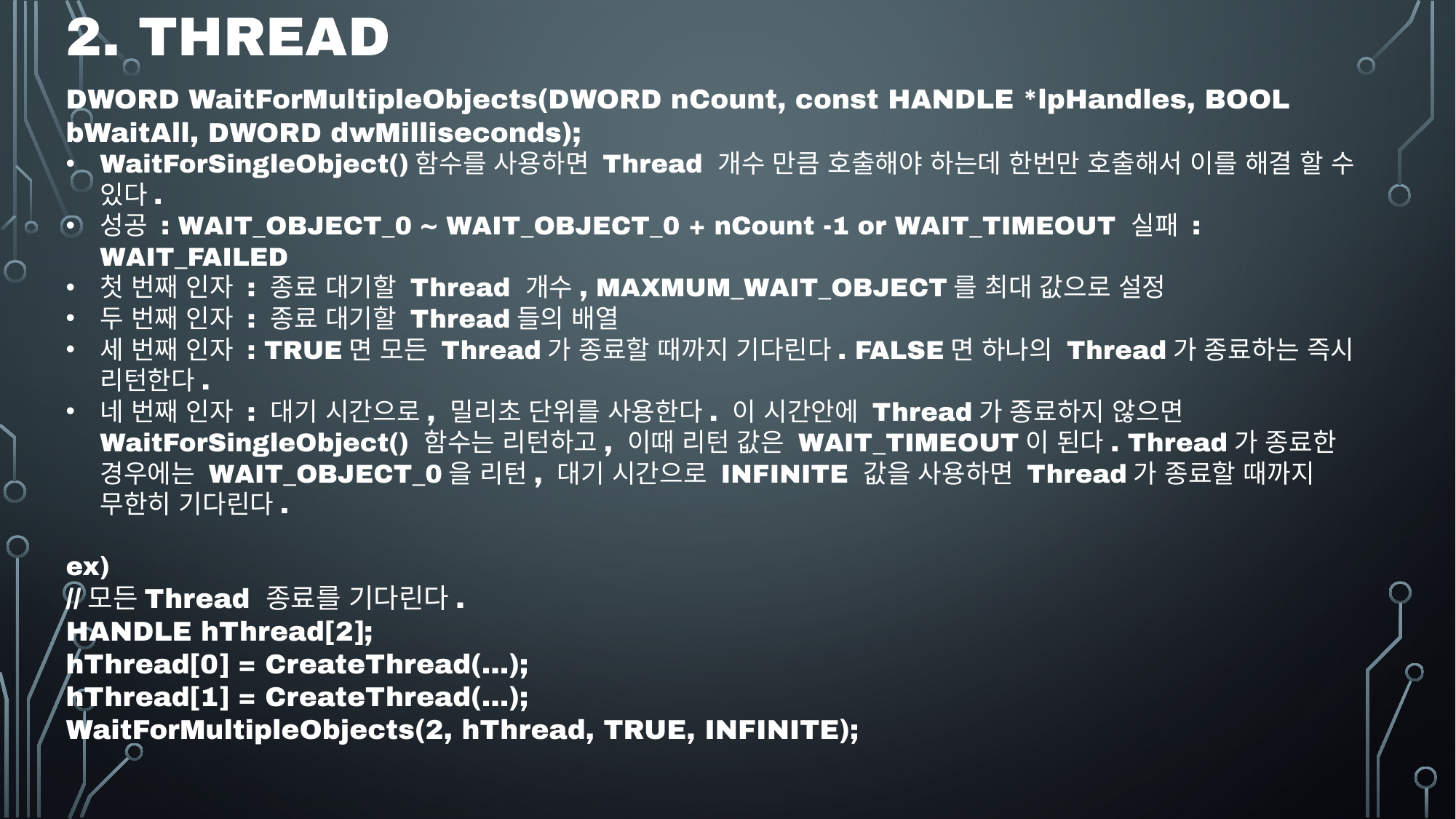

# 2. Thread
DWORD WaitForMultipleObjects(DWORD nCount, const HANDLE *lpHandles, BOOL bWaitAll, DWORD dwMilliseconds);
WaitForSingleObject()함수를 사용하면 Thread 개수 만큼 호출해야 하는데 한번만 호출해서 이를 해결 할 수 있다.
성공 : WAIT_OBJECT_0 ~ WAIT_OBJECT_0 + nCount -1 or WAIT_TIMEOUT 실패 : WAIT_FAILED
첫 번째 인자 : 종료 대기할 Thread 개수, MAXMUM_WAIT_OBJECT를 최대 값으로 설정
두 번째 인자 : 종료 대기할 Thread들의 배열
세 번째 인자 : TRUE면 모든 Thread가 종료할 때까지 기다린다. FALSE면 하나의 Thread가 종료하는 즉시 리턴한다.
네 번째 인자 : 대기 시간으로, 밀리초 단위를 사용한다. 이 시간안에 Thread가 종료하지 않으면 WaitForSingleObject() 함수는 리턴하고, 이때 리턴 값은 WAIT_TIMEOUT이 된다. Thread가 종료한 경우에는 WAIT_OBJECT_0을 리턴, 대기 시간으로 INFINITE 값을 사용하면 Thread가 종료할 때까지 무한히 기다린다.

ex)
//모든Thread 종료를 기다린다.
HANDLE hThread[2];
hThread[0] = CreateThread(…);
hThread[1] = CreateThread(…);
WaitForMultipleObjects(2, hThread, TRUE, INFINITE);